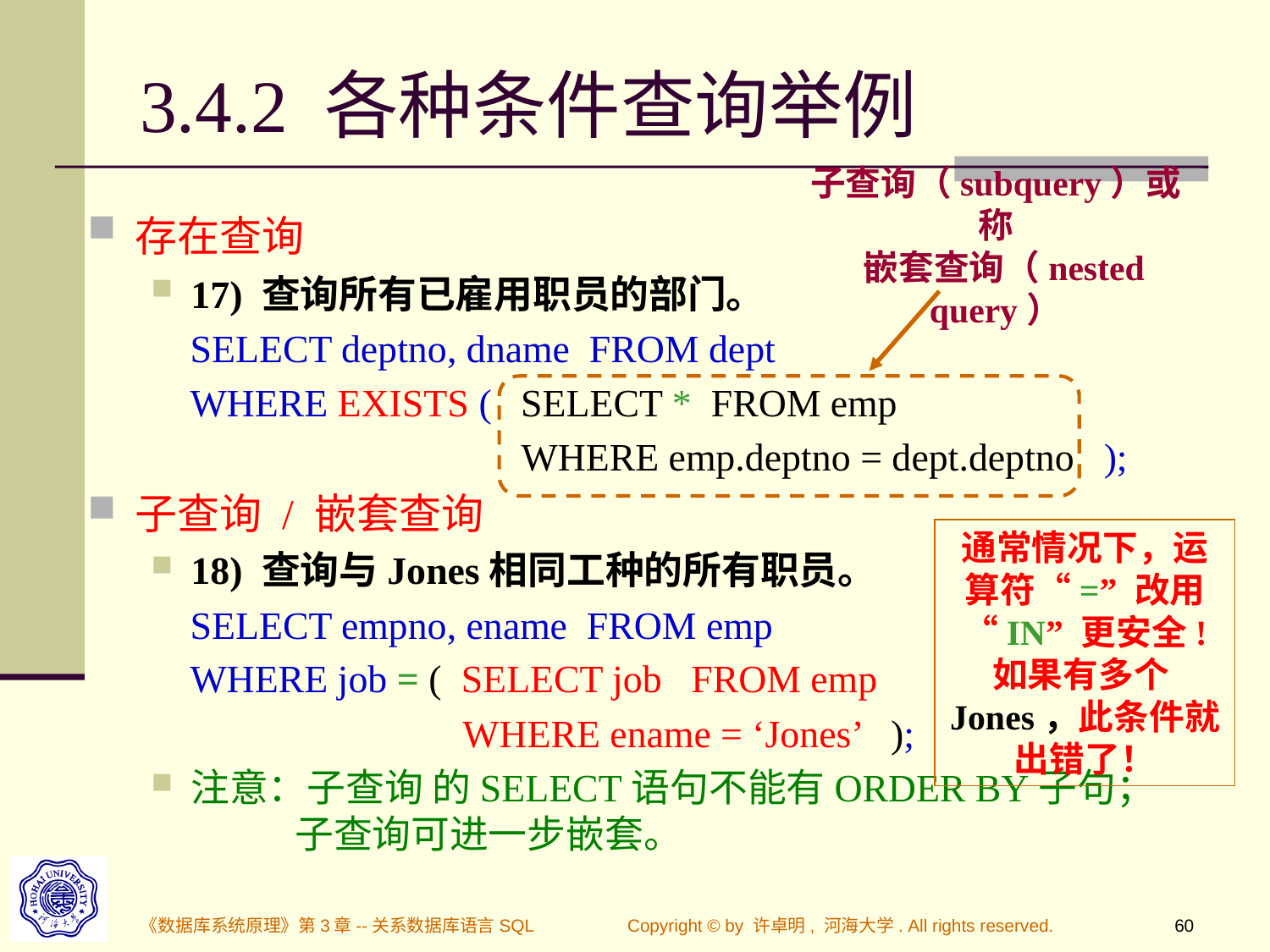

# 3.4.2 各种条件查询举例
存在查询
17) 查询所有已雇用职员的部门。
    SELECT deptno, dname  FROM dept
    WHERE EXISTS (   SELECT *  FROM emp
                                      WHERE emp.deptno = dept.deptno   );
子查询 / 嵌套查询
18) 查询与Jones相同工种的所有职员。
    SELECT empno, ename  FROM emp
    WHERE job = (  SELECT job   FROM emp
                                WHERE ename = ‘Jones’   );
注意：子查询 的SELECT语句不能有ORDER BY子句；
            子查询可进一步嵌套。

子查询（subquery）或称
 嵌套查询（nested query）

通常情况下，运算符“=” 改用“IN” 更安全!
如果有多个Jones，此条件就出错了！
《数据库系统原理》第3章--关系数据库语言SQL
Copyright © by 许卓明, 河海大学. All rights reserved.
60